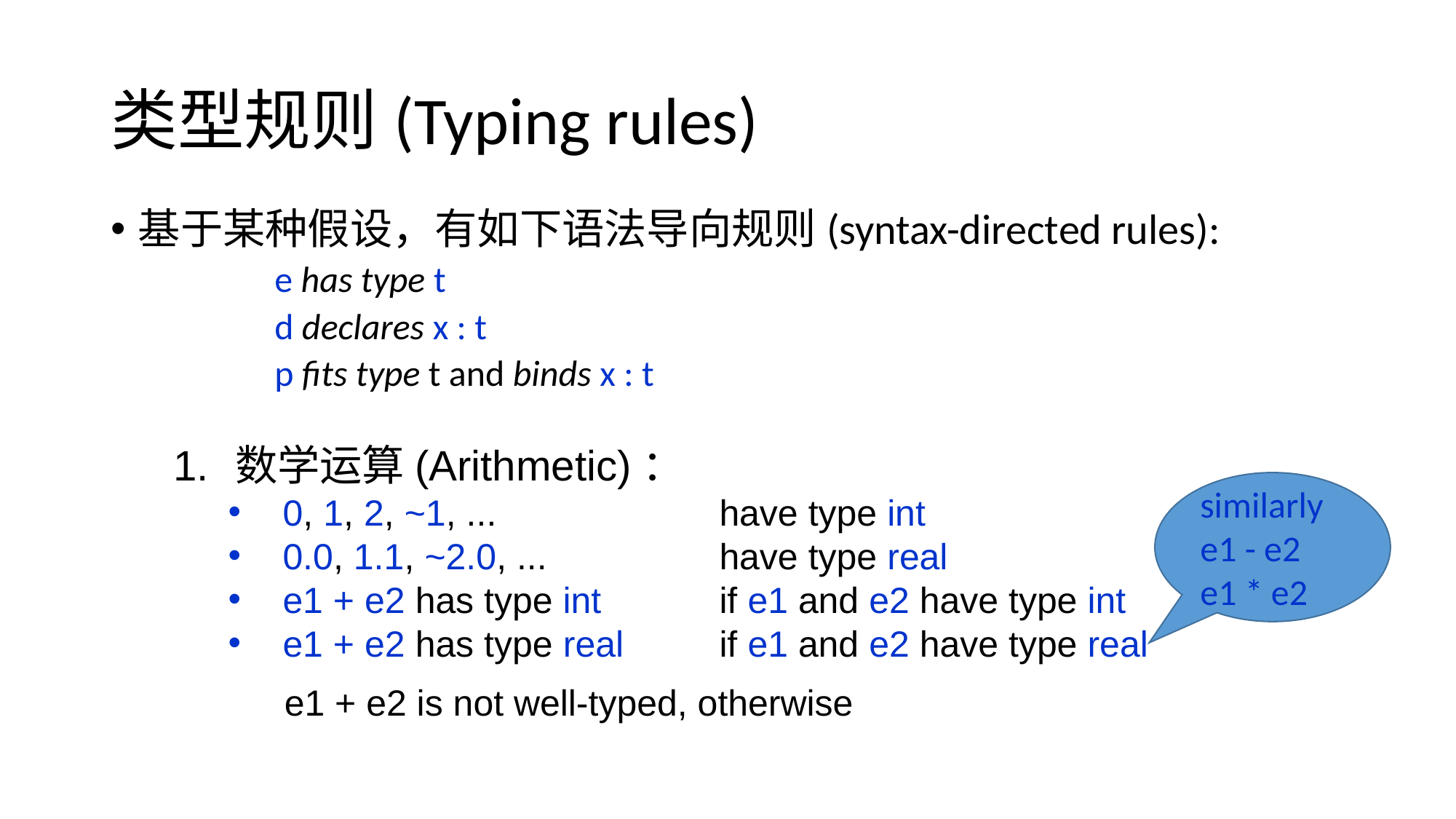

# 类型规则(Typing rules)
基于某种假设，有如下语法导向规则(syntax-directed rules):
	e has type t
	d declares x : t
	p fits type t and binds x : t
数学运算(Arithmetic)：
0, 1, 2, ~1, ... 		have type int
0.0, 1.1, ~2.0, ... 		have type real
e1 + e2 has type int		if e1 and e2 have type int
e1 + e2 has type real	if e1 and e2 have type real
similarly
e1 - e2
e1 * e2
e1 + e2 is not well-typed, otherwise